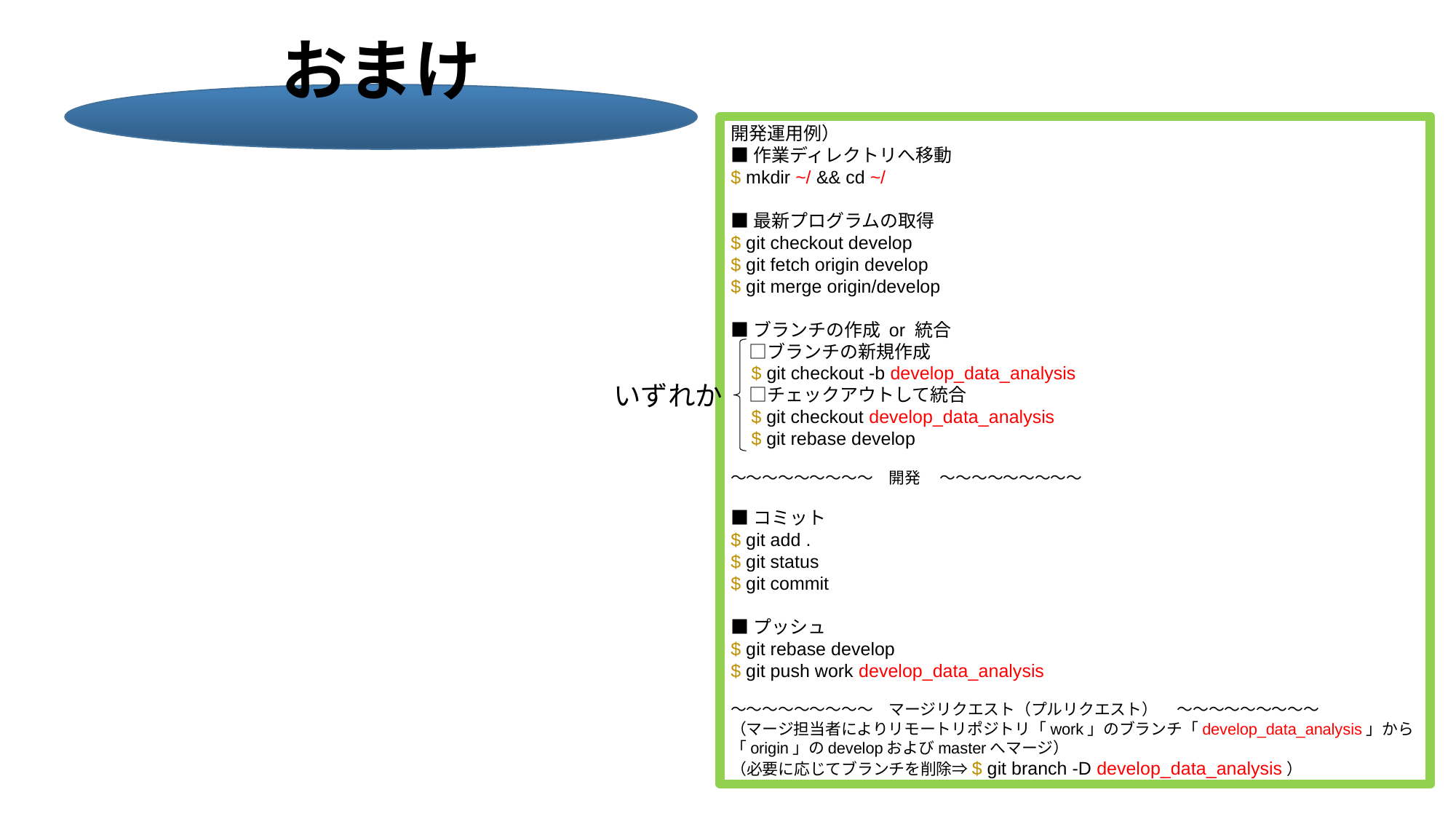

おまけ

開発運用例）
■作業ディレクトリへ移動
$ mkdir ~/ && cd ~/

■最新プログラムの取得
$ git checkout develop
$ git fetch origin develop
$ git merge origin/develop

■ブランチの作成 or 統合
　□ブランチの新規作成
    $ git checkout -b develop_data_analysis
　□チェックアウトして統合
    $ git checkout develop_data_analysis
    $ git rebase develop

～～～～～～～～～　開発　 ～～～～～～～～～

■コミット
$ git add .
$ git status
$ git commit

■プッシュ
$ git rebase develop
$ git push work develop_data_analysis

～～～～～～～～～　マージリクエスト（プルリクエスト）　 ～～～～～～～～～
（マージ担当者によりリモートリポジトリ「work」のブランチ「develop_data_analysis」から「origin」のdevelopおよびmasterへマージ）
（必要に応じてブランチを削除⇒$ git branch -D develop_data_analysis）

いずれか